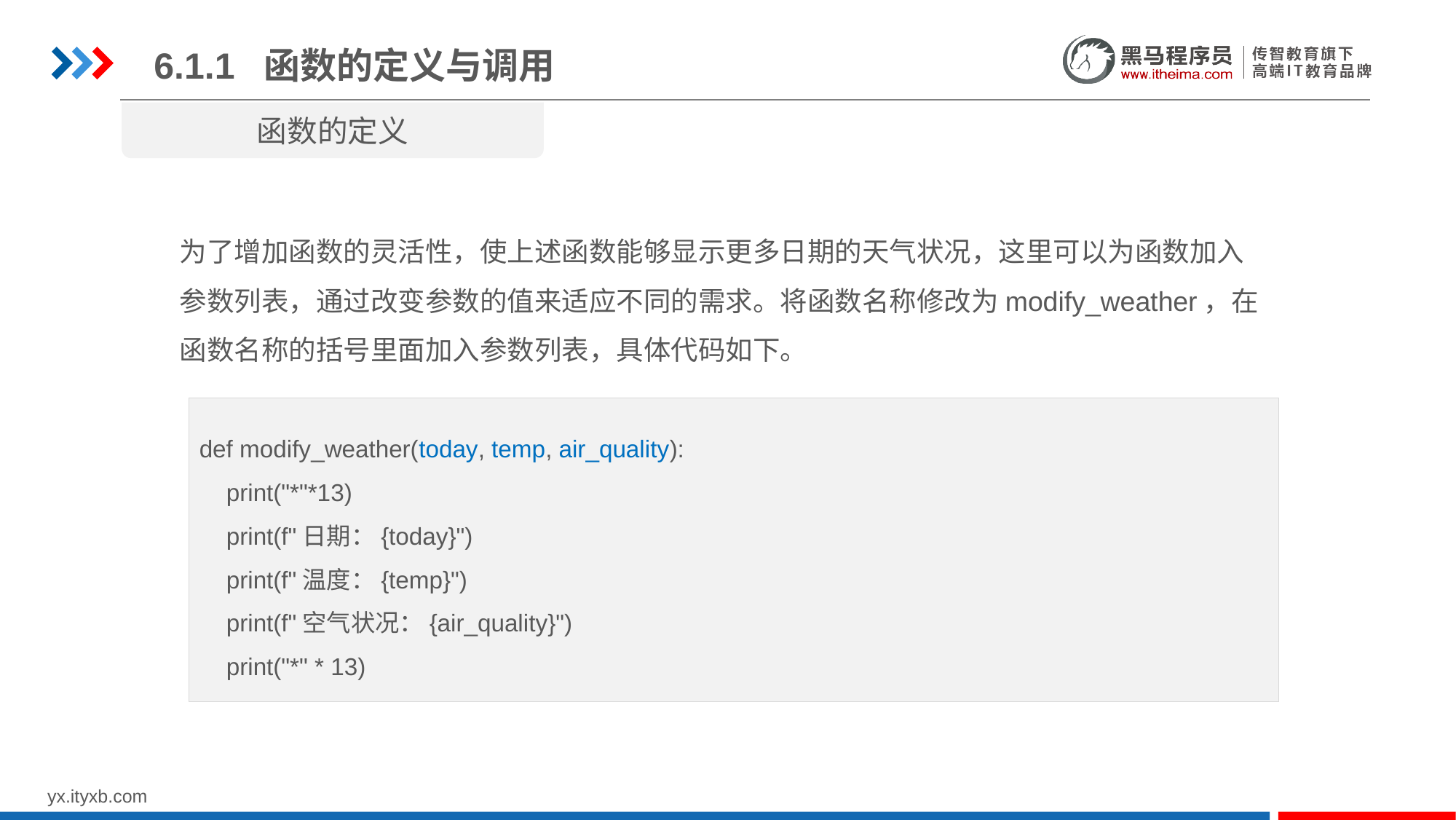

6.1.1  函数的定义与调用

函数的定义
为了增加函数的灵活性，使上述函数能够显示更多日期的天气状况，这里可以为函数加入参数列表，通过改变参数的值来适应不同的需求。将函数名称修改为modify_weather，在函数名称的括号里面加入参数列表，具体代码如下。
def modify_weather(today, temp, air_quality):
    print("*"*13)
    print(f"日期：{today}")
    print(f"温度：{temp}")
    print(f"空气状况：{air_quality}")
    print("*" * 13)